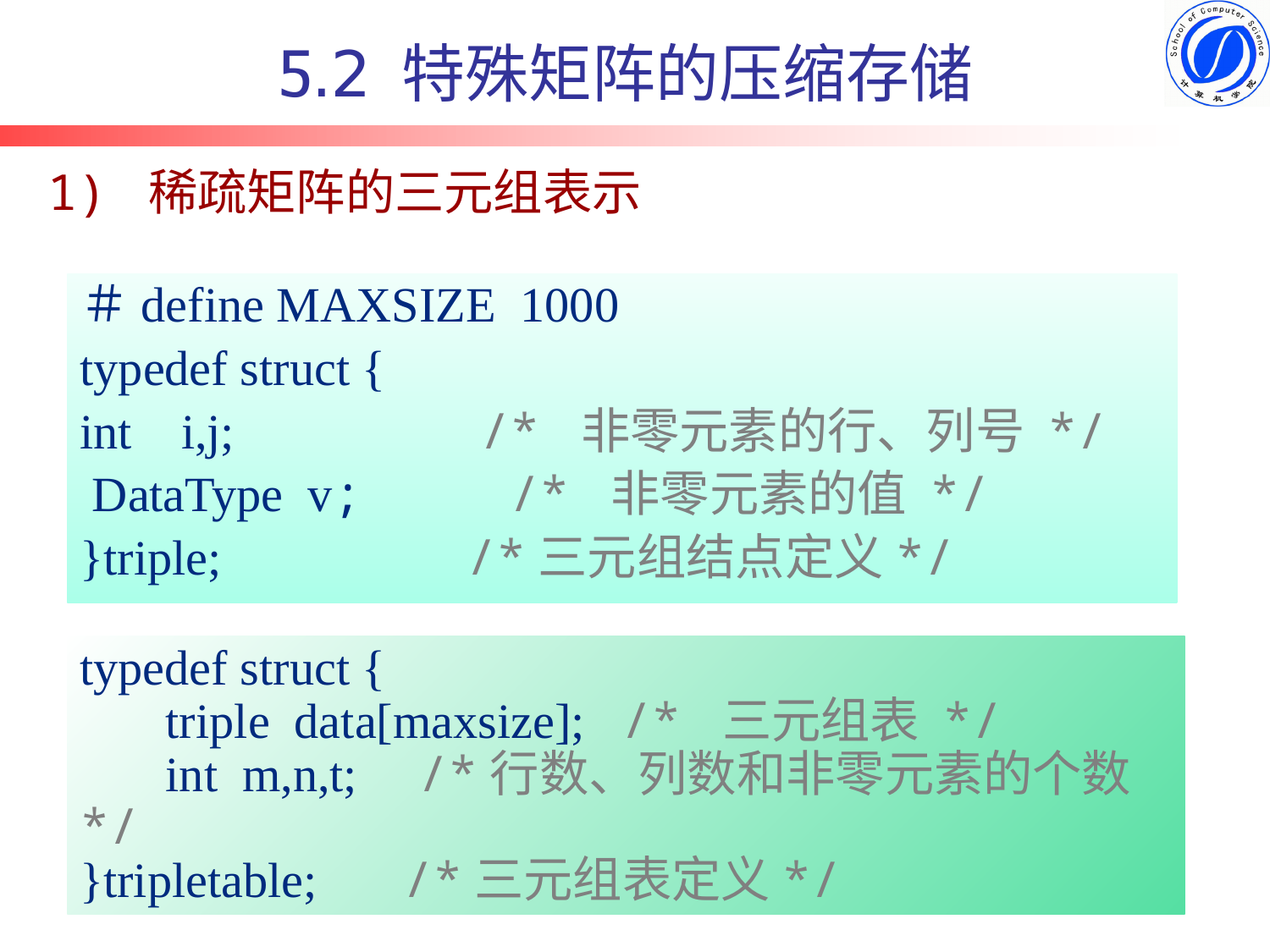

5.2 特殊矩阵的压缩存储
1) 稀疏矩阵的三元组表示
＃define MAXSIZE  1000
typedef struct {
int    i,j;                    /* 非零元素的行、列号 */
 DataType  v;     /* 非零元素的值 */
}triple;                    /*三元组结点定义*/
typedef struct {
       triple  data[maxsize];   /* 三元组表 */
       int  m,n,t;     /*行数、列数和非零元素的个数*/
}tripletable;       /*三元组表定义*/